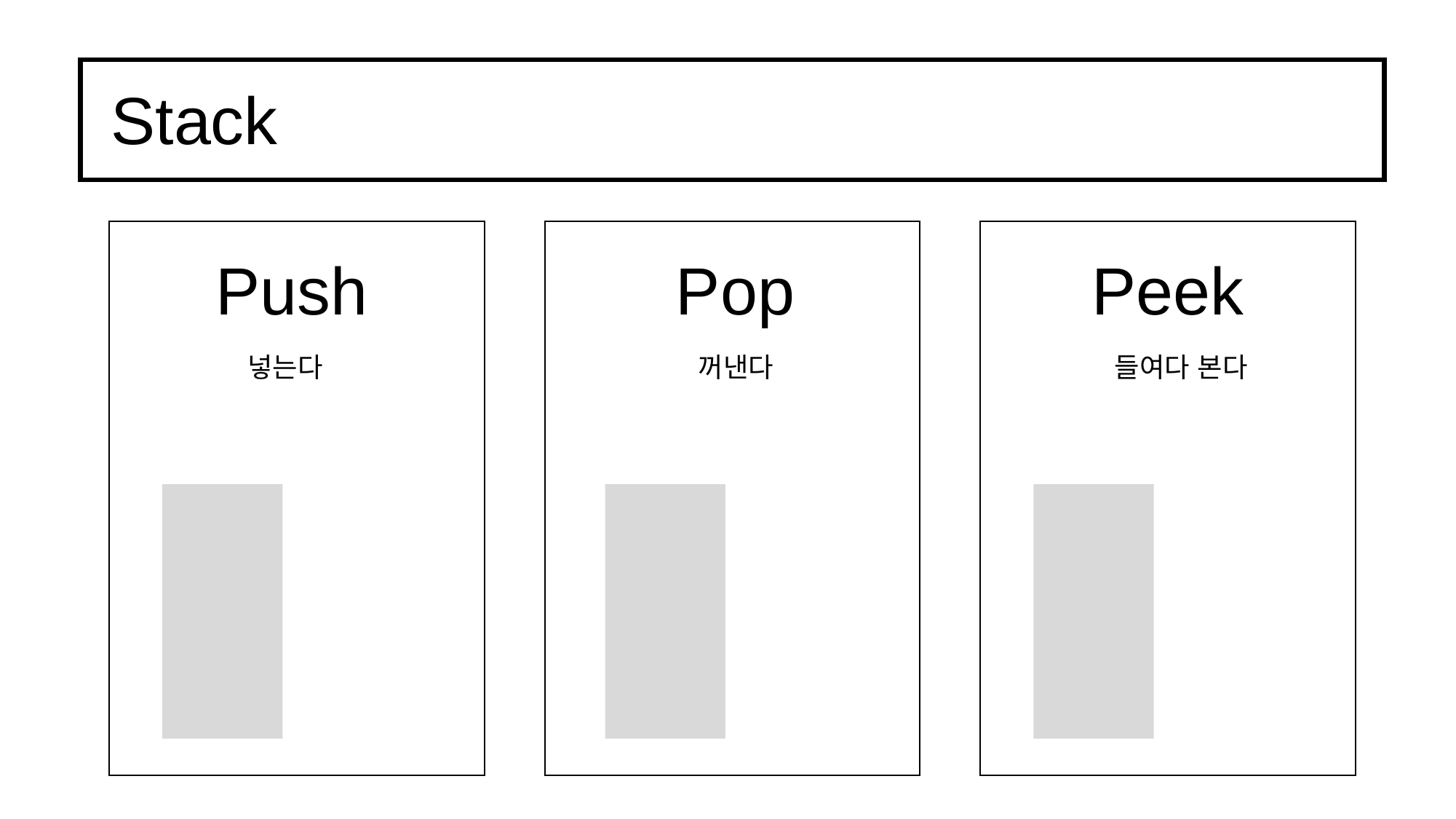

# Stack

Push
Pop
Peek
넣는다
꺼낸다
들여다 본다